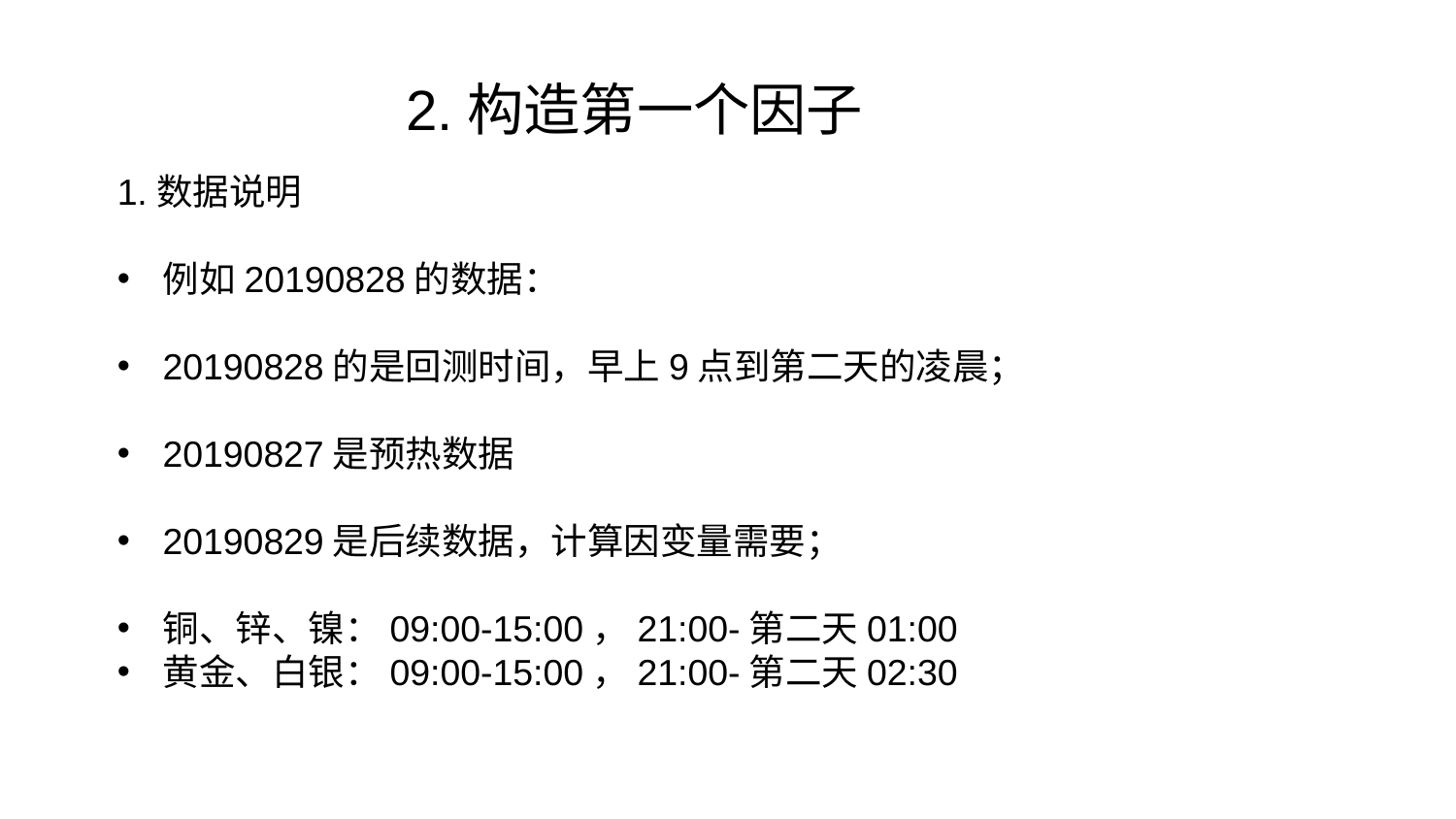

2.构造第一个因子
1.数据说明

例如20190828的数据：

20190828的是回测时间，早上9点到第二天的凌晨；

20190827是预热数据

20190829是后续数据，计算因变量需要；

铜、锌、镍：09:00-15:00，21:00-第二天01:00
黄金、白银：09:00-15:00，21:00-第二天02:30